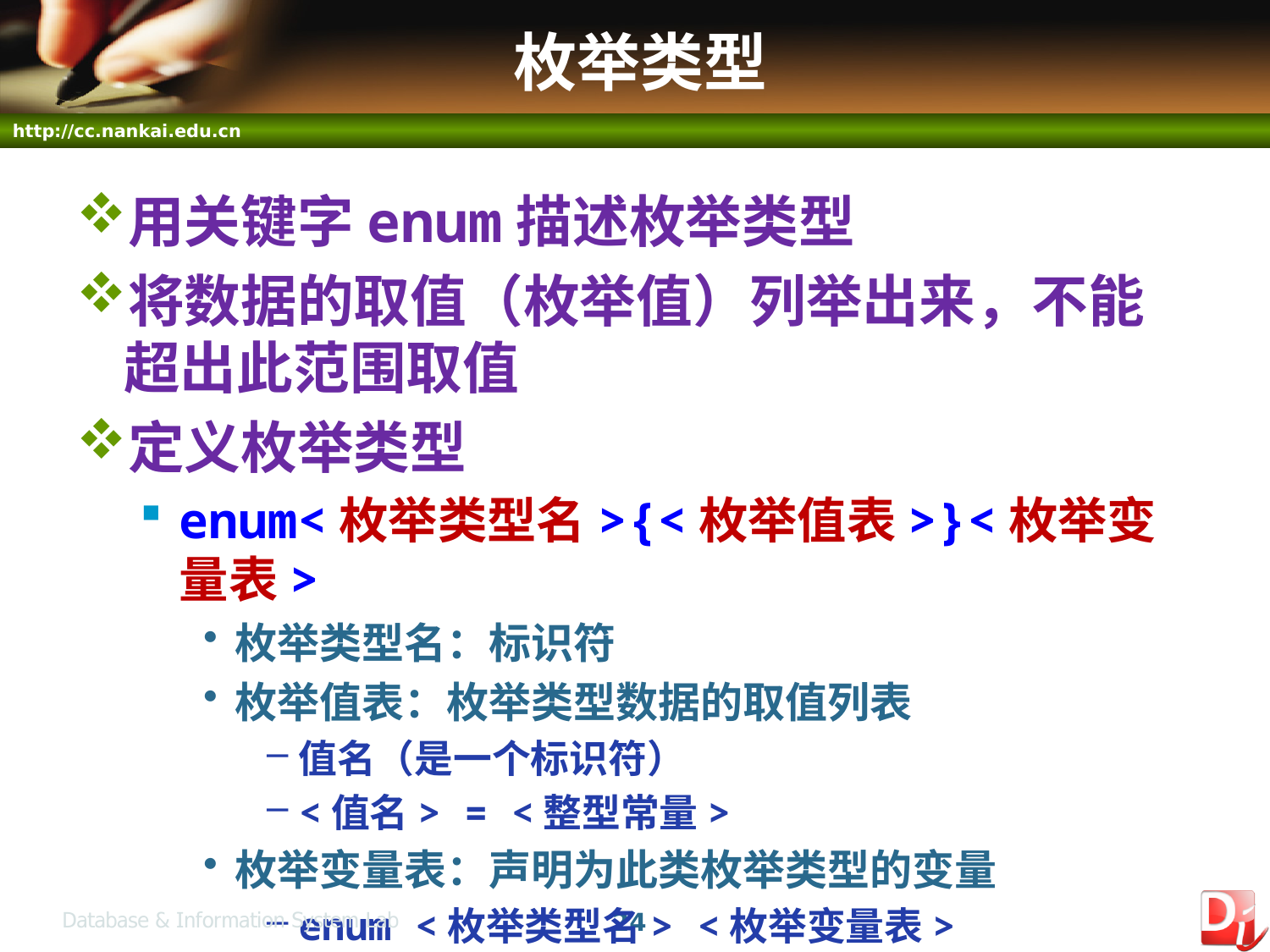

# 枚举类型
用关键字enum描述枚举类型
将数据的取值（枚举值）列举出来，不能超出此范围取值
定义枚举类型
enum<枚举类型名>{<枚举值表>}<枚举变量表>
枚举类型名：标识符
枚举值表：枚举类型数据的取值列表
值名（是一个标识符）
<值名> = <整型常量>
枚举变量表：声明为此类枚举类型的变量
enum <枚举类型名> <枚举变量表>
24
Database & Information System Lab